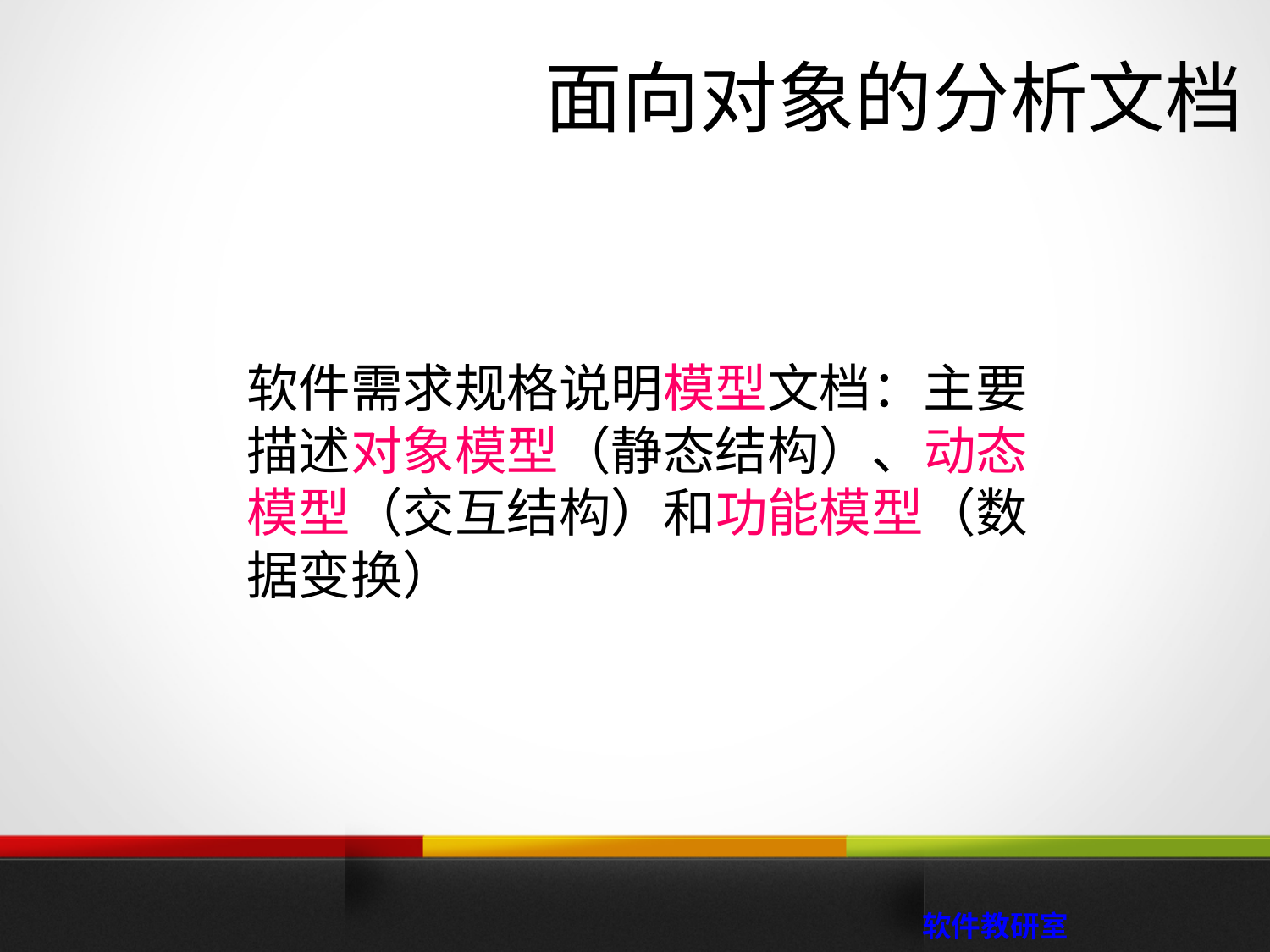

# 面向对象的分析文档
软件需求规格说明模型文档：主要描述对象模型（静态结构）、动态模型（交互结构）和功能模型（数据变换）
                                     软件教研室